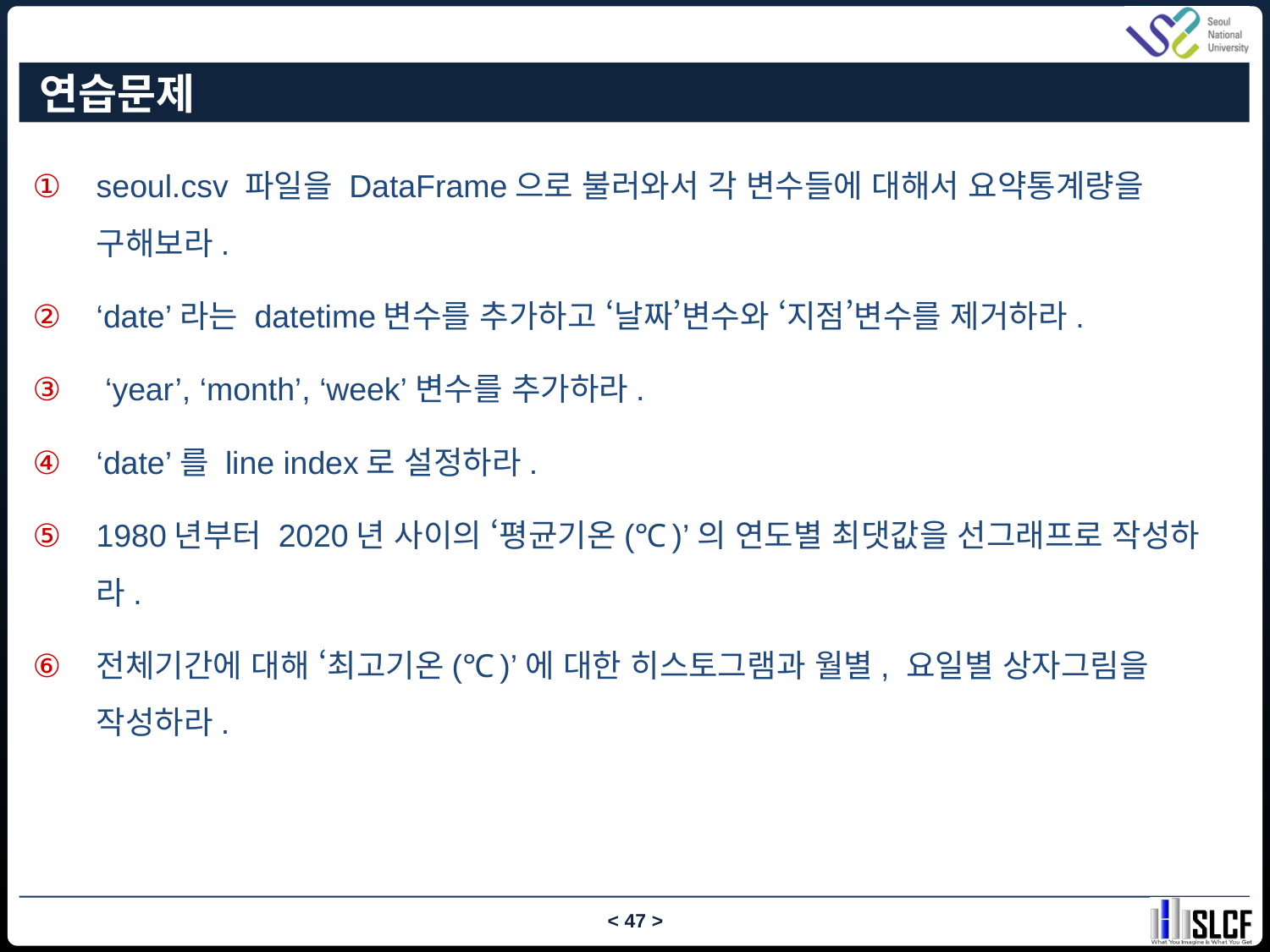

# 연습문제
seoul.csv 파일을 DataFrame으로 불러와서 각 변수들에 대해서 요약통계량을 구해보라.
‘date’라는 datetime변수를 추가하고 ‘날짜’변수와 ‘지점’변수를 제거하라.
 ‘year’, ‘month’, ‘week’변수를 추가하라.
‘date’를 line index로 설정하라.
1980년부터 2020년 사이의 ‘평균기온(℃)’의 연도별 최댓값을 선그래프로 작성하라.
전체기간에 대해 ‘최고기온(℃)’에 대한 히스토그램과 월별, 요일별 상자그림을 작성하라.